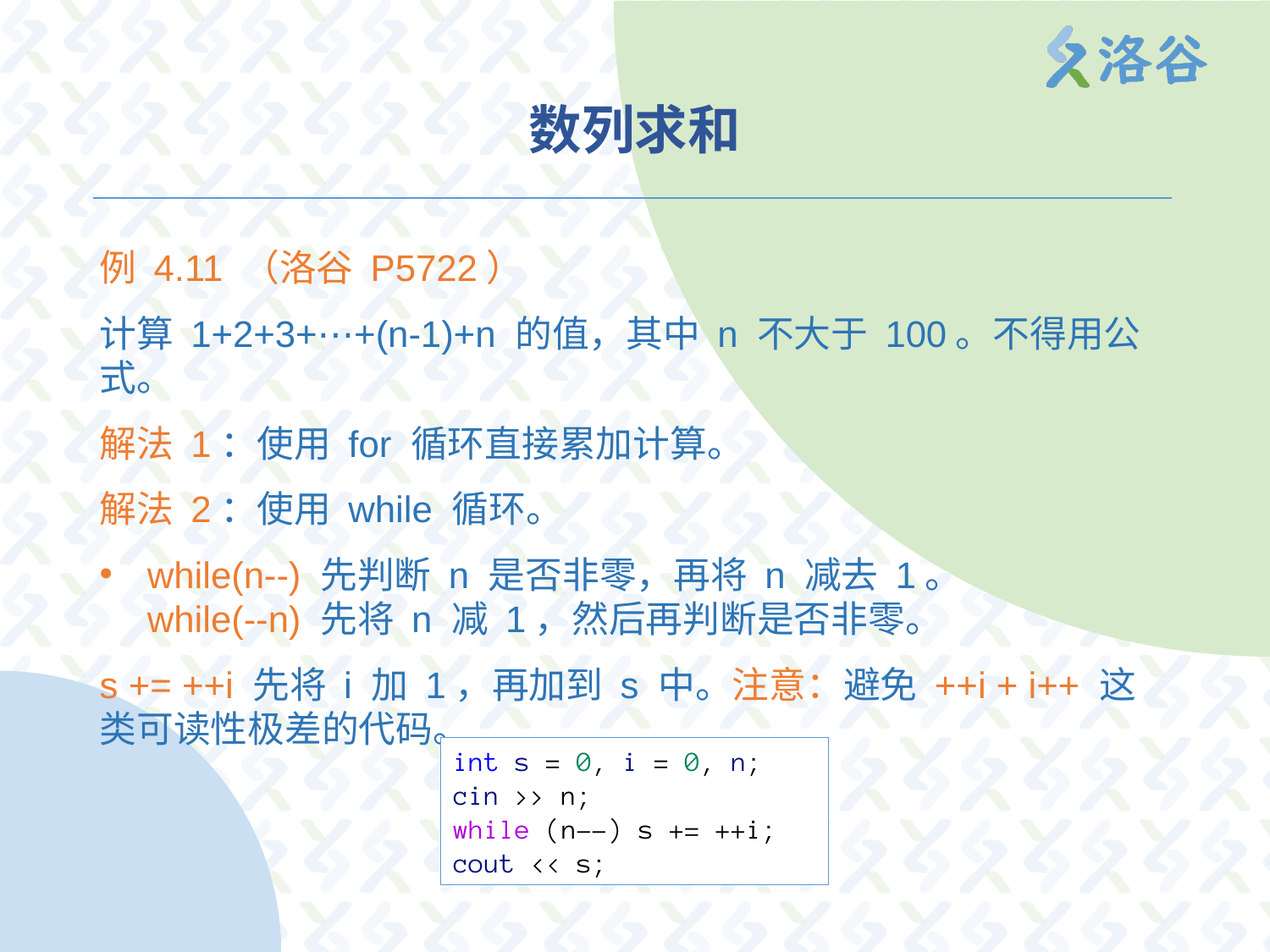

# 数列求和
例 4.11 （洛谷 P5722）
计算 1+2+3+⋯+(n-1)+n 的值，其中 n 不大于 100。不得用公式。
解法 1：使用 for 循环直接累加计算。
解法 2：使用 while 循环。
while(n--) 先判断 n 是否非零，再将 n 减去 1。
while(--n) 先将 n 减 1，然后再判断是否非零。
s += ++i 先将 i 加 1，再加到 s 中。注意：避免 ++i + i++ 这类可读性极差的代码。

int s = 0, i = 0, n;
cin >> n;
while (n--) s += ++i;
cout << s;